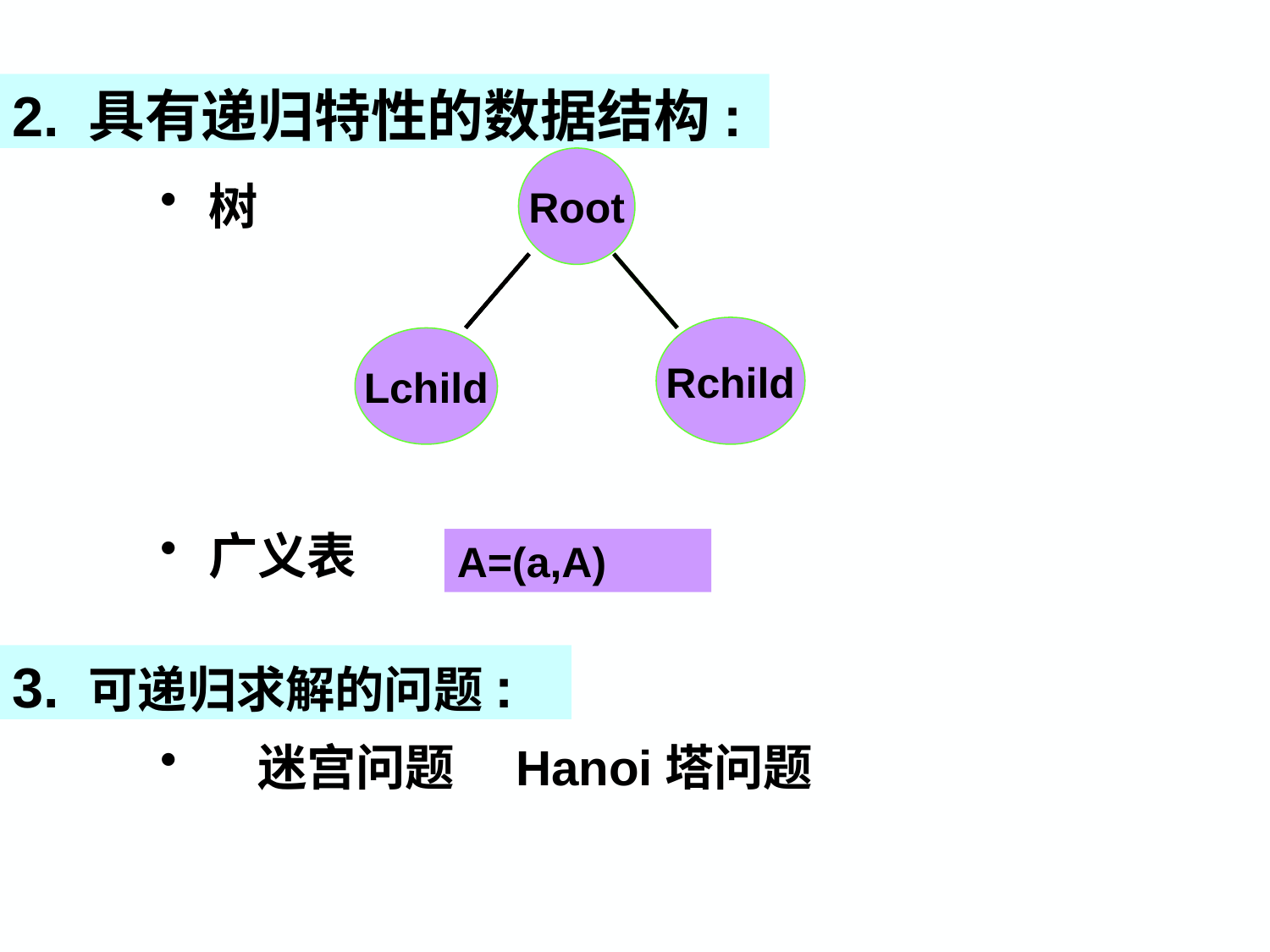

2. 具有递归特性的数据结构:
Root
树

Rchild
Lchild
广义表

A=(a,A)
3. 可递归求解的问题:
　迷宫问题　Hanoi塔问题